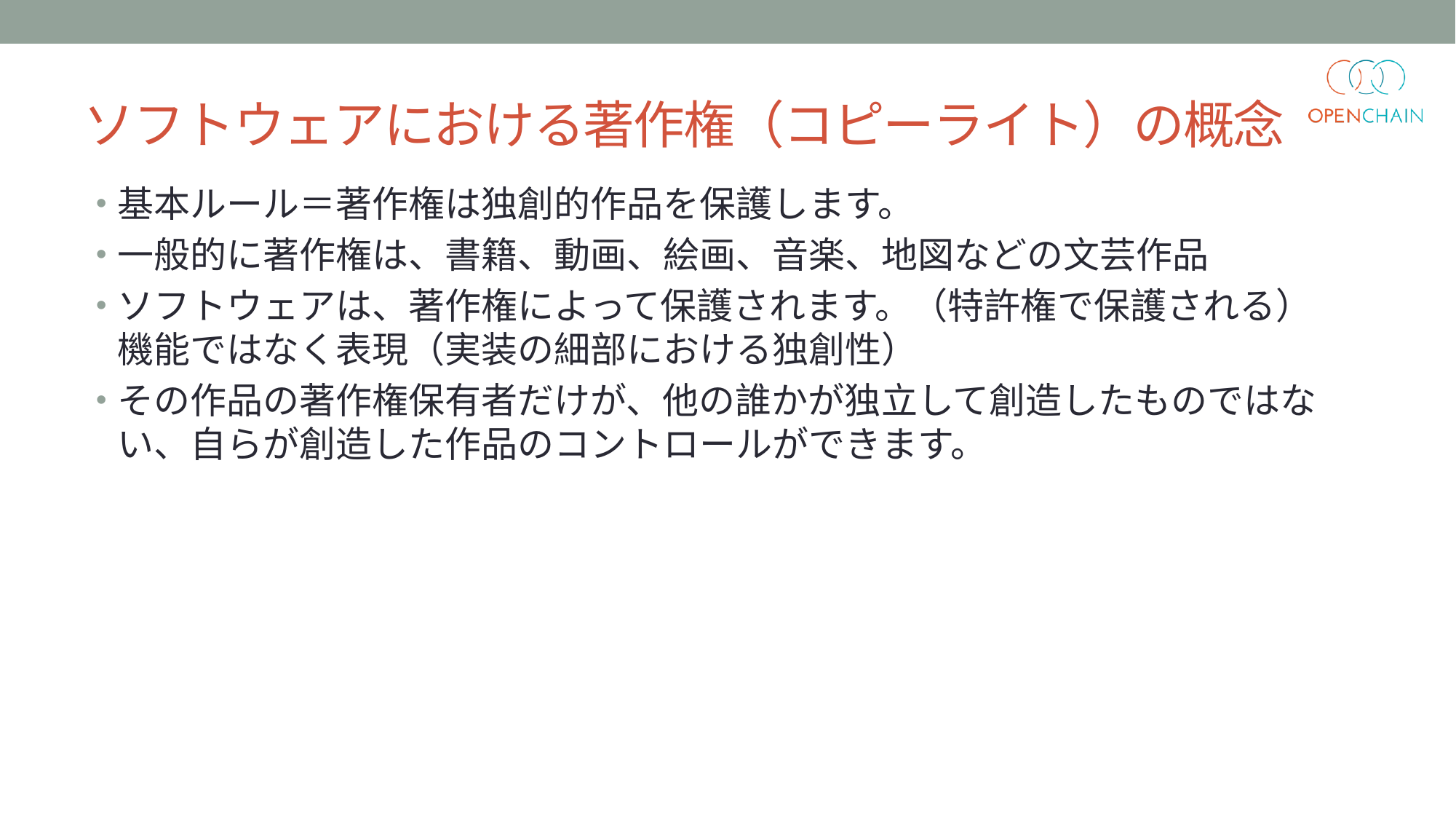

# ソフトウェアにおける著作権（コピーライト）の概念
基本ルール＝著作権は独創的作品を保護します。
一般的に著作権は、書籍、動画、絵画、音楽、地図などの文芸作品
ソフトウェアは、著作権によって保護されます。（特許権で保護される）機能ではなく表現（実装の細部における独創性）
その作品の著作権保有者だけが、他の誰かが独立して創造したものではない、自らが創造した作品のコントロールができます。